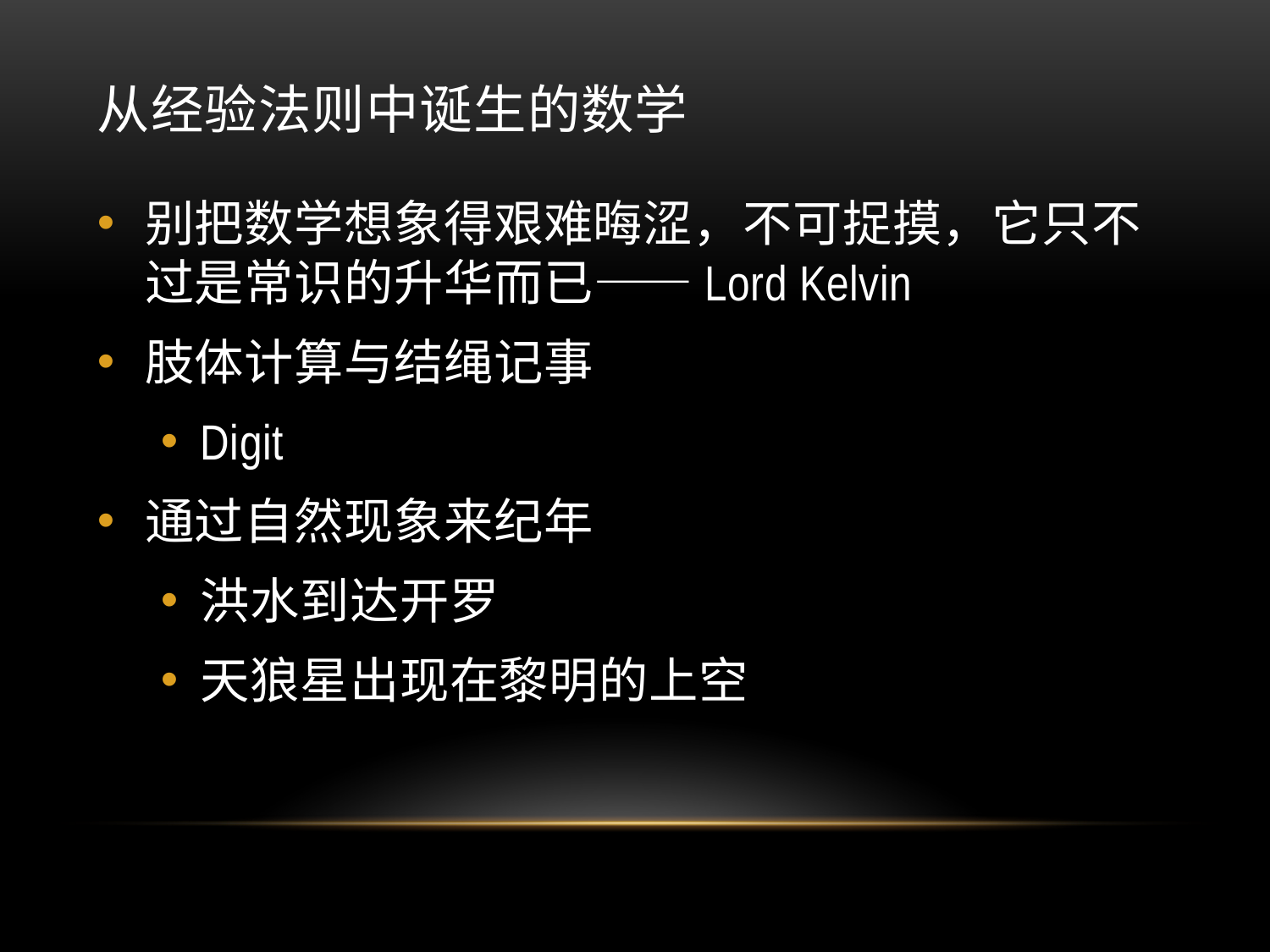

# 从经验法则中诞生的数学
别把数学想象得艰难晦涩，不可捉摸，它只不过是常识的升华而已——Lord Kelvin
肢体计算与结绳记事
Digit
通过自然现象来纪年
洪水到达开罗
天狼星出现在黎明的上空